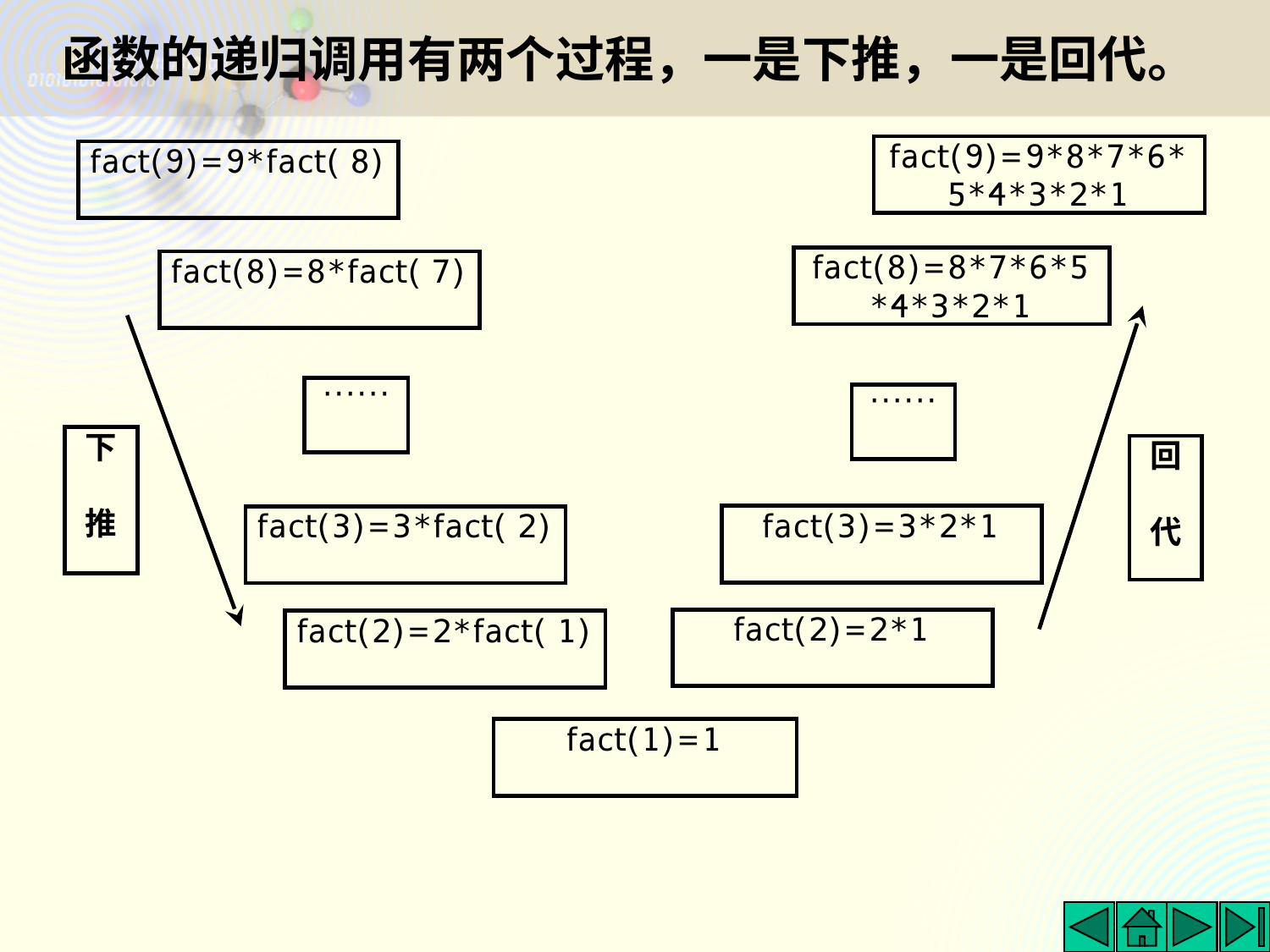

# 函数的递归调用有两个过程，一是下推，一是回代。
fact(9)=9*8*7*6*5*4*3*2*1
fact(9)=9*fact( 8)
fact(8)=8*7*6*5*4*3*2*1
fact(8)=8*fact( 7)

······
······
下

推
回

代
fact(3)=3*2*1
fact(3)=3*fact( 2)
fact(2)=2*1
fact(2)=2*fact( 1)
fact(1)=1